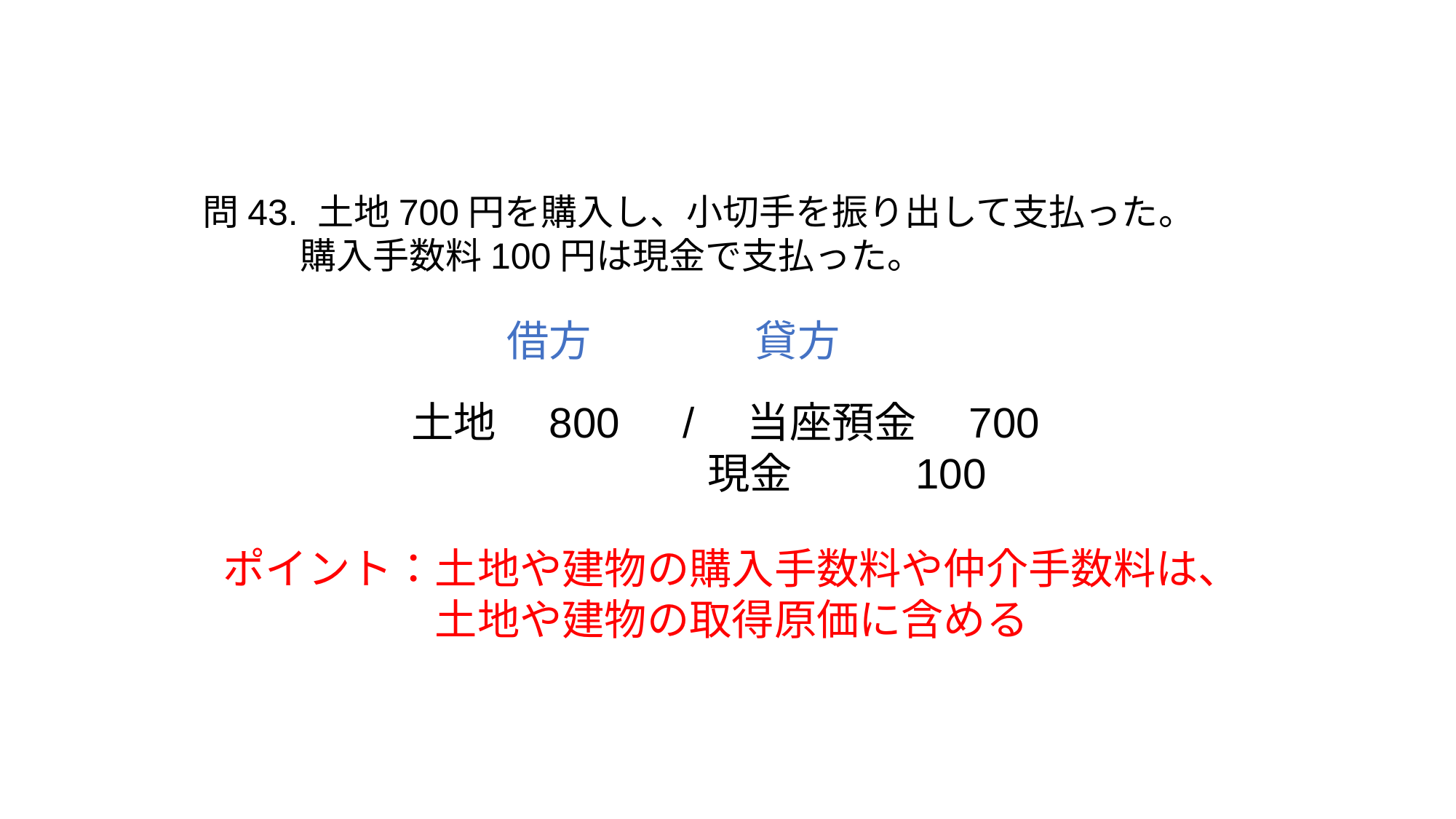

問43. 土地700円を購入し、小切手を振り出して支払った。
　　   購入手数料100円は現金で支払った。
借方
貸方
  土地　800　/　当座預金　700
　　　　　　　   現金　   　100
ポイント：土地や建物の購入手数料や仲介手数料は、
　　　　　土地や建物の取得原価に含める